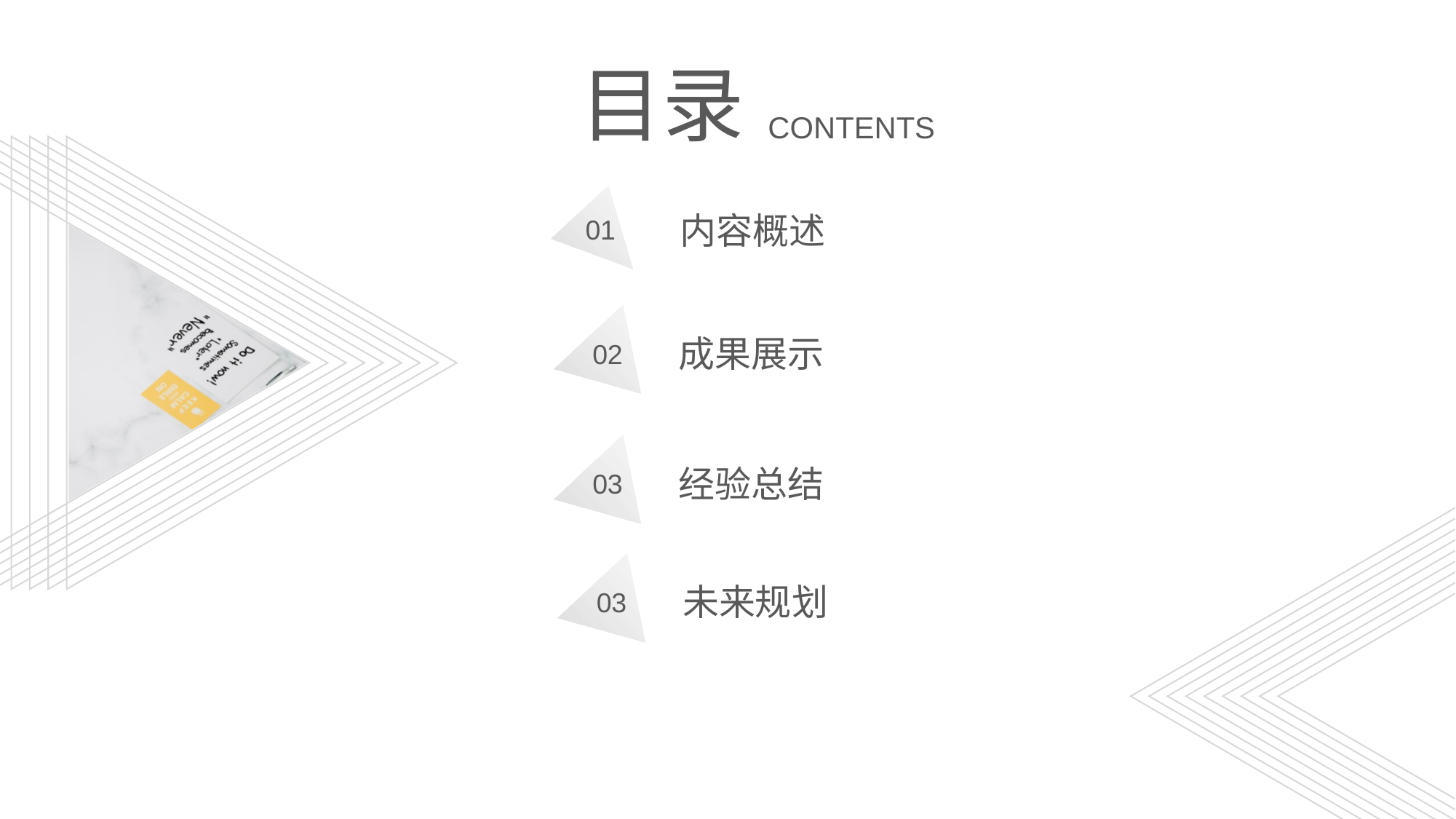

目录
CONTENTS

01
内容概述

成果展示

02
经验总结

03

未来规划

03